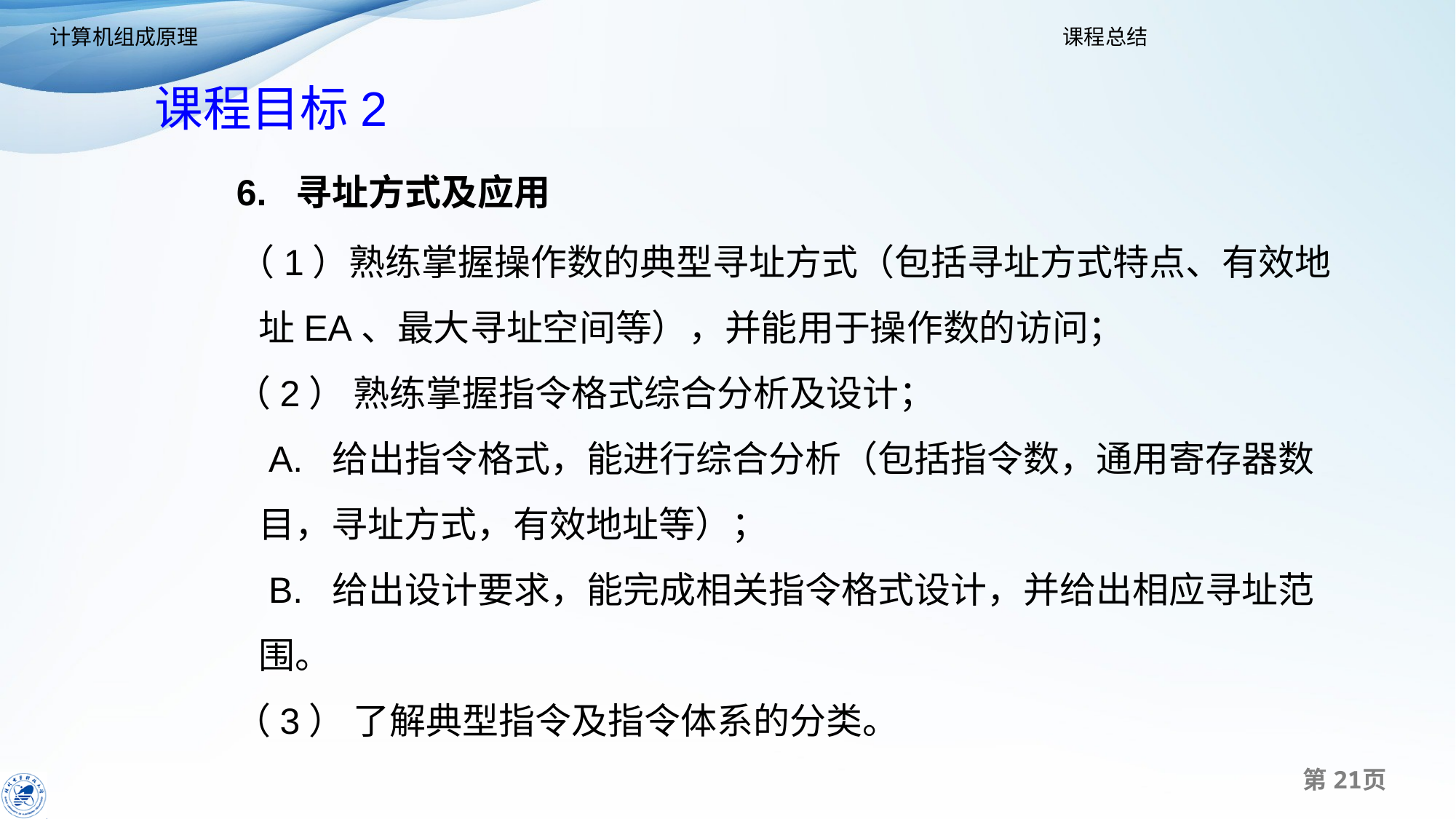

课程目标2
6.  寻址方式及应用
  （1）熟练掌握操作数的典型寻址方式（包括寻址方式特点、有效地址EA、最大寻址空间等），并能用于操作数的访问；
 （2） 熟练掌握指令格式综合分析及设计；
     A.  给出指令格式，能进行综合分析（包括指令数，通用寄存器数目，寻址方式，有效地址等）；
     B.  给出设计要求，能完成相关指令格式设计，并给出相应寻址范围。
 （3） 了解典型指令及指令体系的分类。